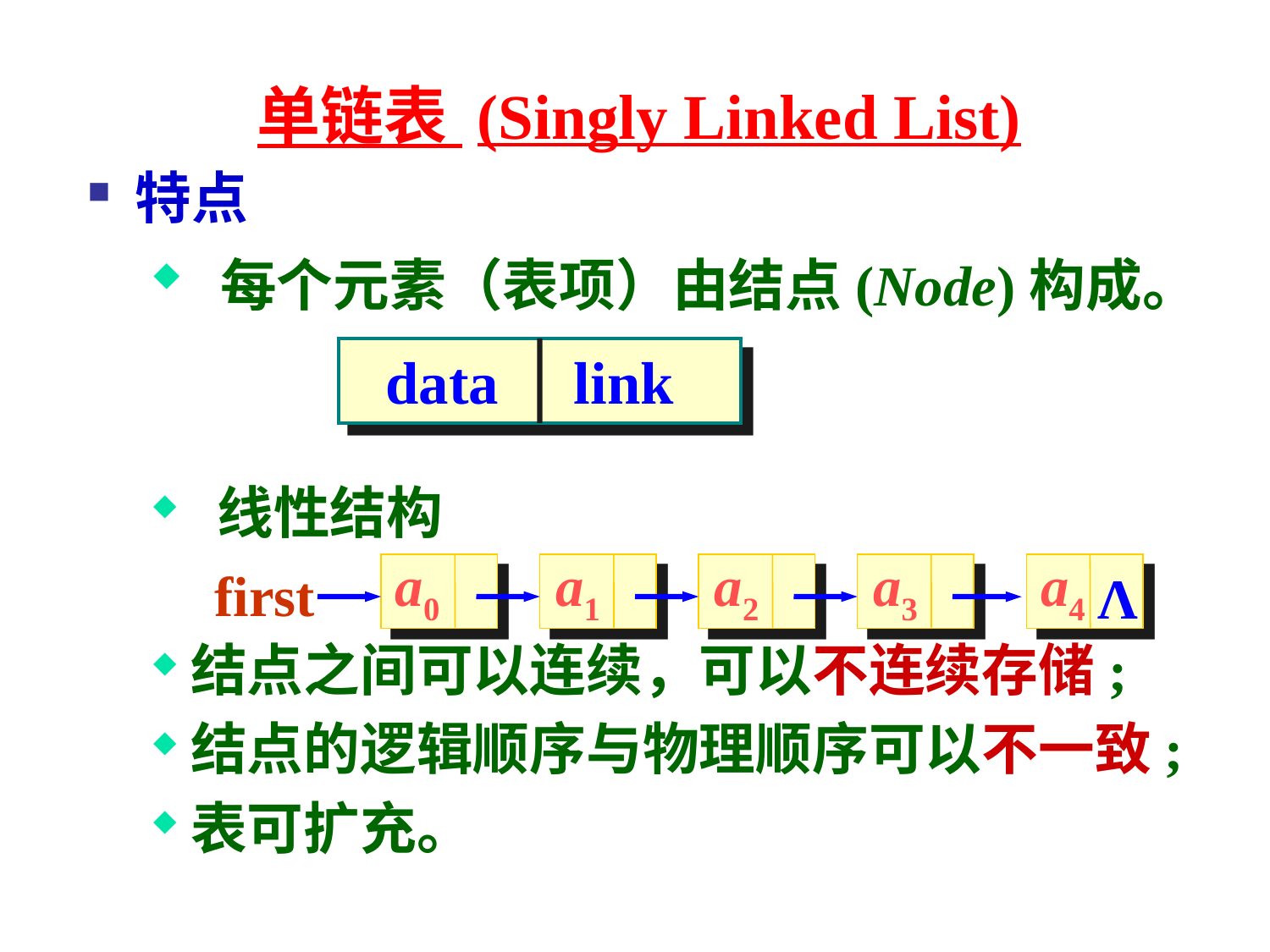

单链表 (Singly Linked List)
特点
 每个元素（表项）由结点(Node)构成。

 线性结构

结点之间可以连续，可以不连续存储;
结点的逻辑顺序与物理顺序可以不一致;
表可扩充。
data     link

a0
a1
a2
a3
a4
first

Λ

78